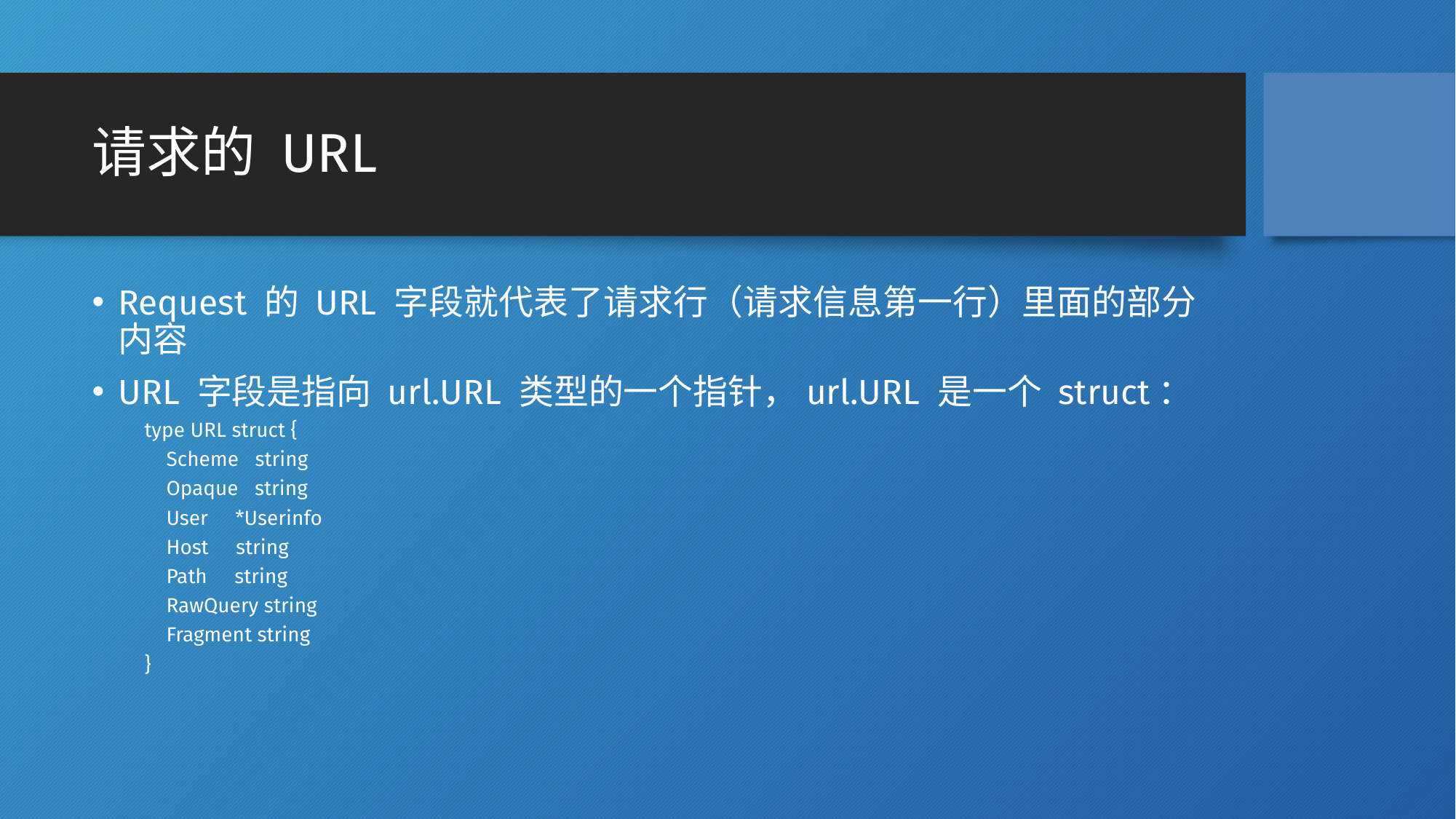

# 请求的 URL
Request 的 URL 字段就代表了请求行（请求信息第一行）里面的部分内容
URL 字段是指向 url.URL 类型的一个指针，url.URL 是一个 struct：
type URL struct {
    Scheme   string
    Opaque   string
    User     *Userinfo
    Host     string
    Path     string
    RawQuery string
    Fragment string
}